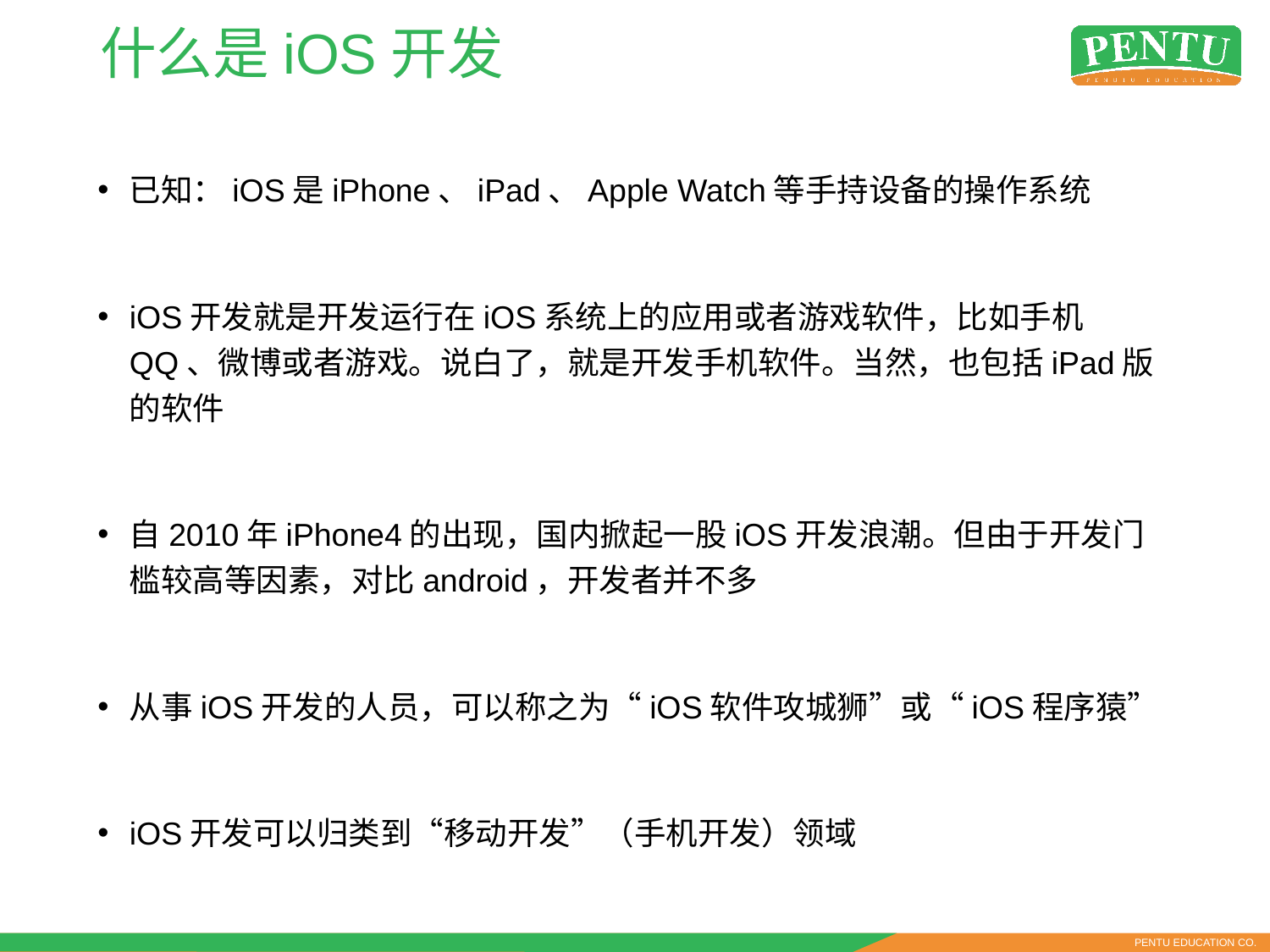

# 什么是iOS开发
已知：iOS是iPhone、iPad、Apple Watch等手持设备的操作系统

iOS开发就是开发运行在iOS系统上的应用或者游戏软件，比如手机QQ、微博或者游戏。说白了，就是开发手机软件。当然，也包括iPad版的软件

自2010年iPhone4的出现，国内掀起一股iOS开发浪潮。但由于开发门槛较高等因素，对比android，开发者并不多

从事iOS开发的人员，可以称之为“iOS软件攻城狮”或“iOS程序猿”

iOS开发可以归类到“移动开发”（手机开发）领域